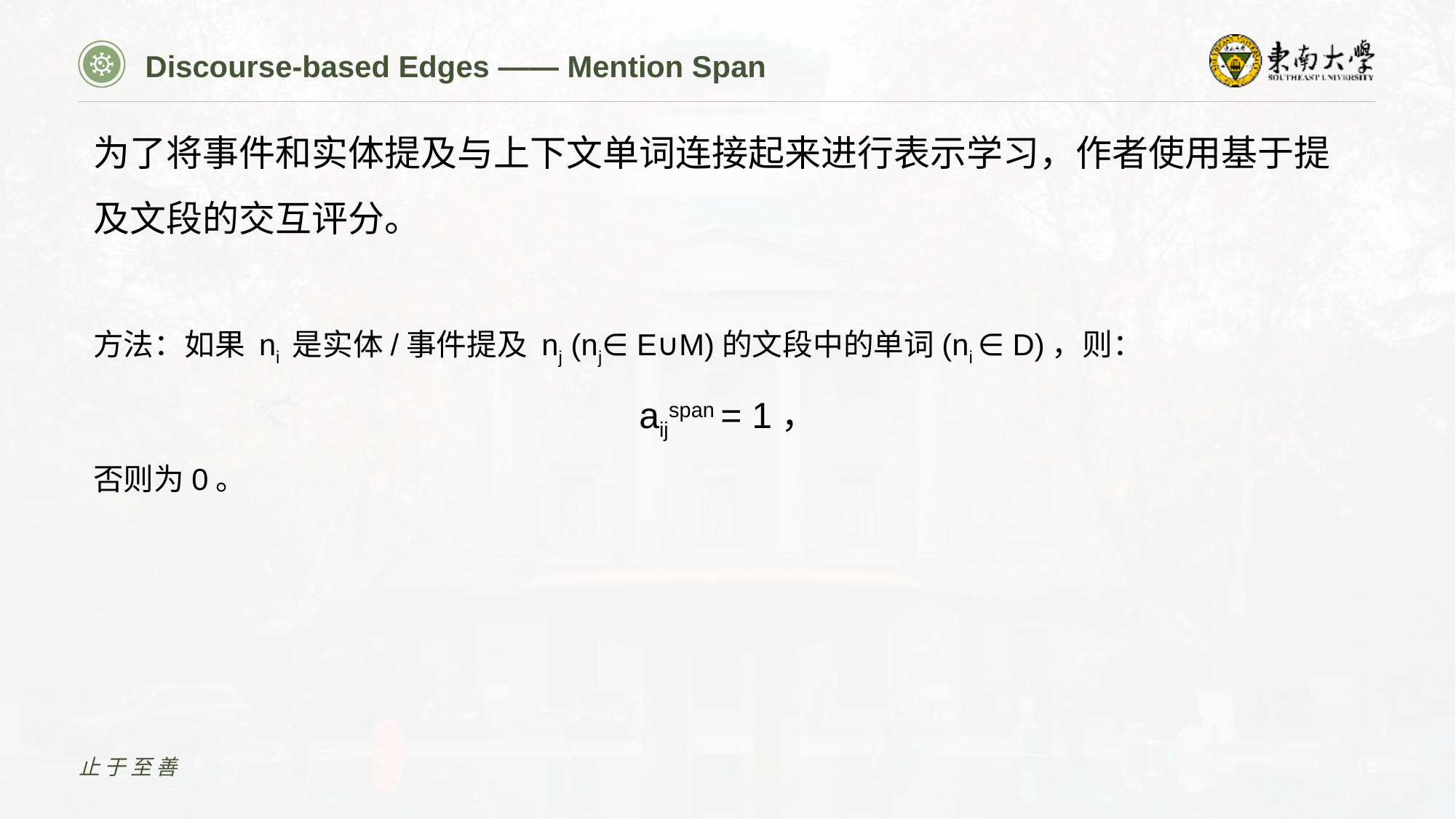

Discourse-based Edges —— Mention Span
为了将事件和实体提及与上下文单词连接起来进行表示学习，作者使用基于提及文段的交互评分。

方法：如果 ni 是实体/事件提及 nj (nj∈ E∪M)的文段中的单词(ni ∈ D)，则：
aijspan = 1，
否则为0。

止于至善
14